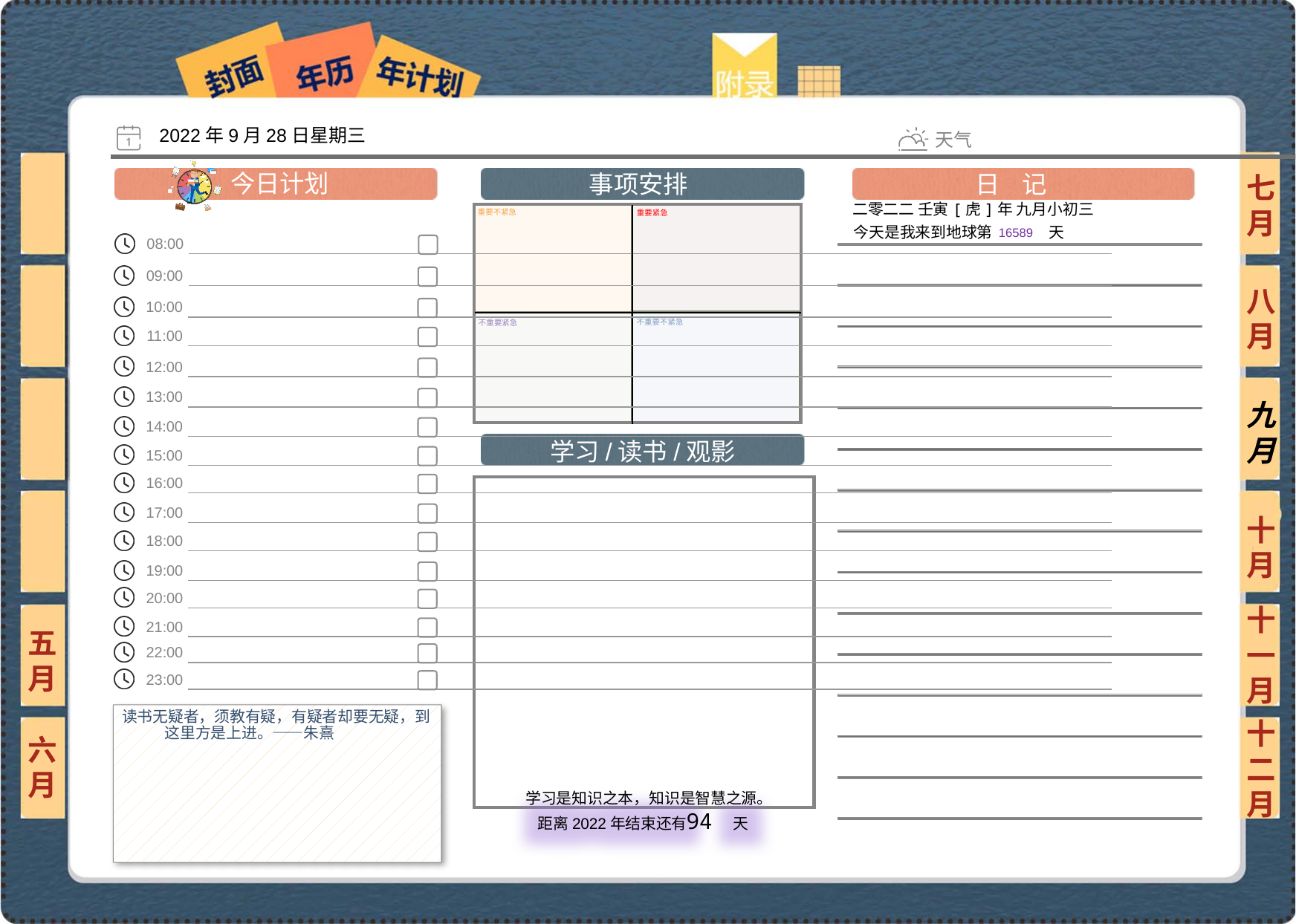

2022年9月28日星期三
七月
二零二二 壬寅[虎]年 九月小初三
16589
八月
九月
十月
十一月
五月
读书无疑者，须教有疑，有疑者却要无疑，到这里方是上进。——朱熹

六月
十二月
94
 学习是知识之本，知识是智慧之源。